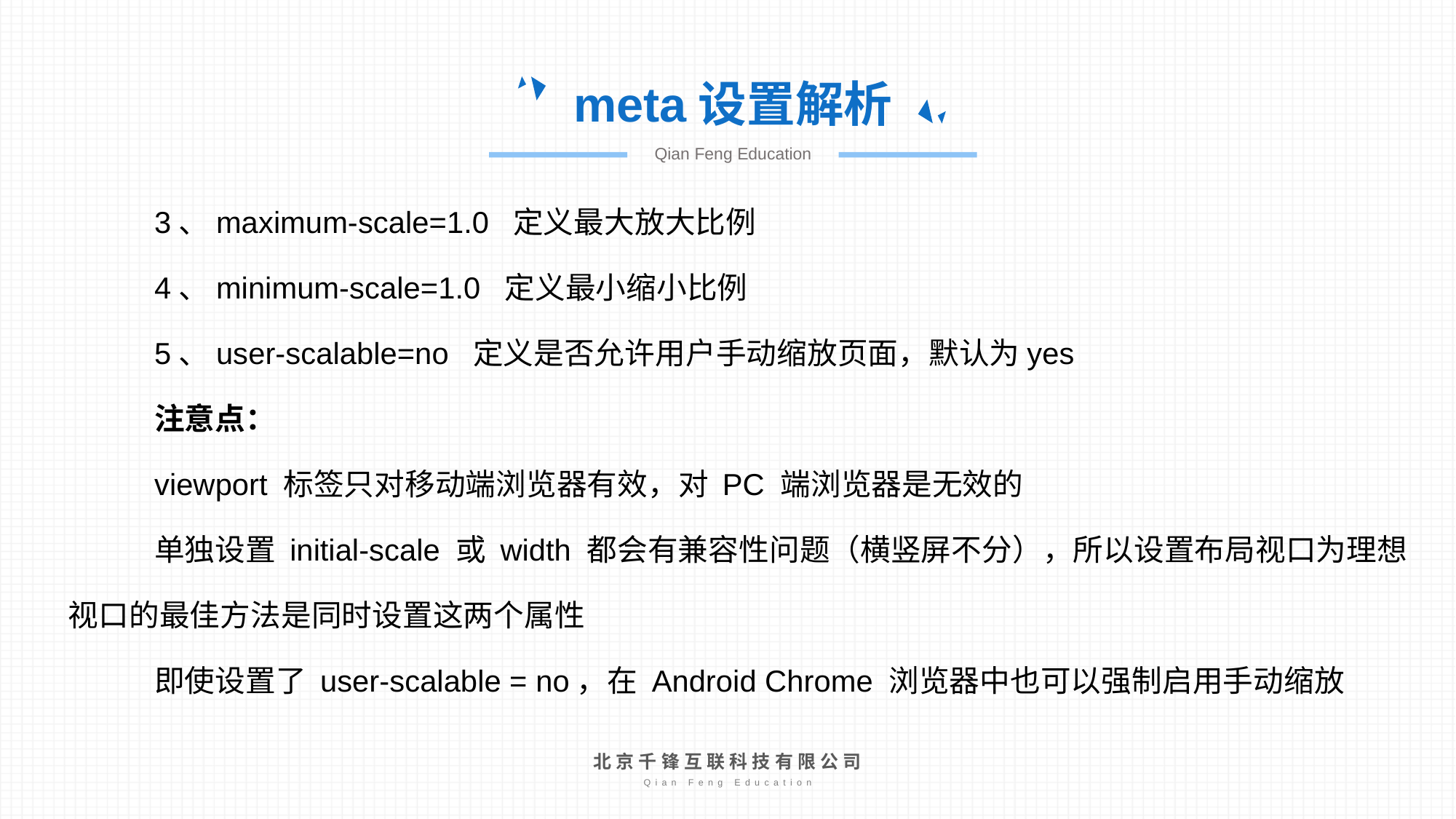

meta设置解析

Qian Feng Education

3、maximum-scale=1.0  定义最大放大比例
4、minimum-scale=1.0  定义最小缩小比例
5、user-scalable=no  定义是否允许用户手动缩放页面，默认为yes
注意点：
viewport 标签只对移动端浏览器有效，对 PC 端浏览器是无效的
单独设置 initial-scale 或 width 都会有兼容性问题（横竖屏不分），所以设置布局视口为理想视口的最佳方法是同时设置这两个属性
即使设置了 user-scalable = no，在 Android Chrome 浏览器中也可以强制启用手动缩放
北京千锋互联科技有限公司
Qian Feng Education